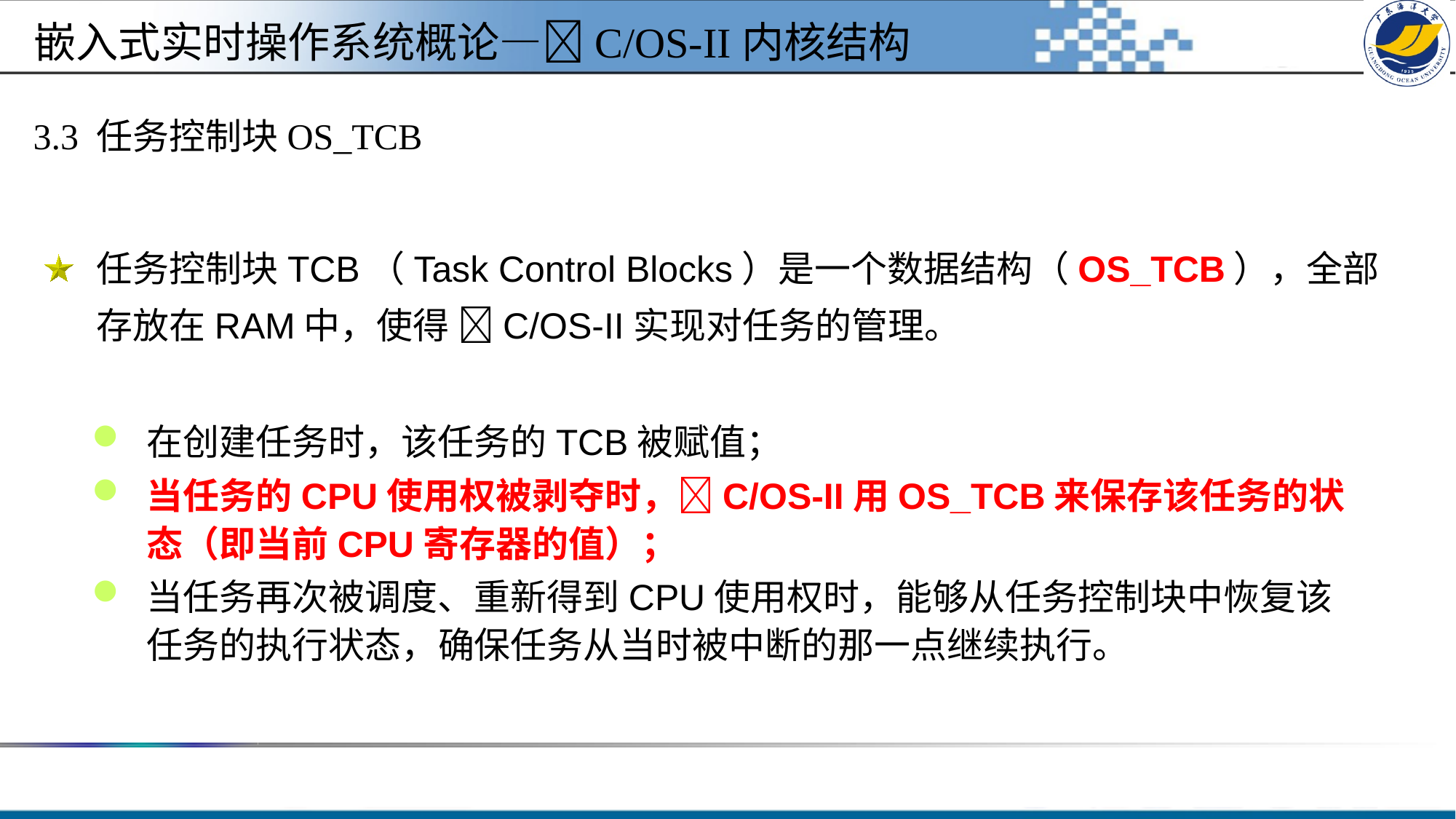

嵌入式实时操作系统概论—μC/OS-II内核结构
3.3 任务控制块OS_TCB
任务控制块TCB（Task Control Blocks）是一个数据结构（OS_TCB），全部存放在RAM中，使得 μC/OS-II实现对任务的管理。
在创建任务时，该任务的TCB被赋值；
当任务的CPU使用权被剥夺时，μC/OS-II用OS_TCB来保存该任务的状态（即当前CPU寄存器的值）；
当任务再次被调度、重新得到CPU使用权时，能够从任务控制块中恢复该任务的执行状态，确保任务从当时被中断的那一点继续执行。
34